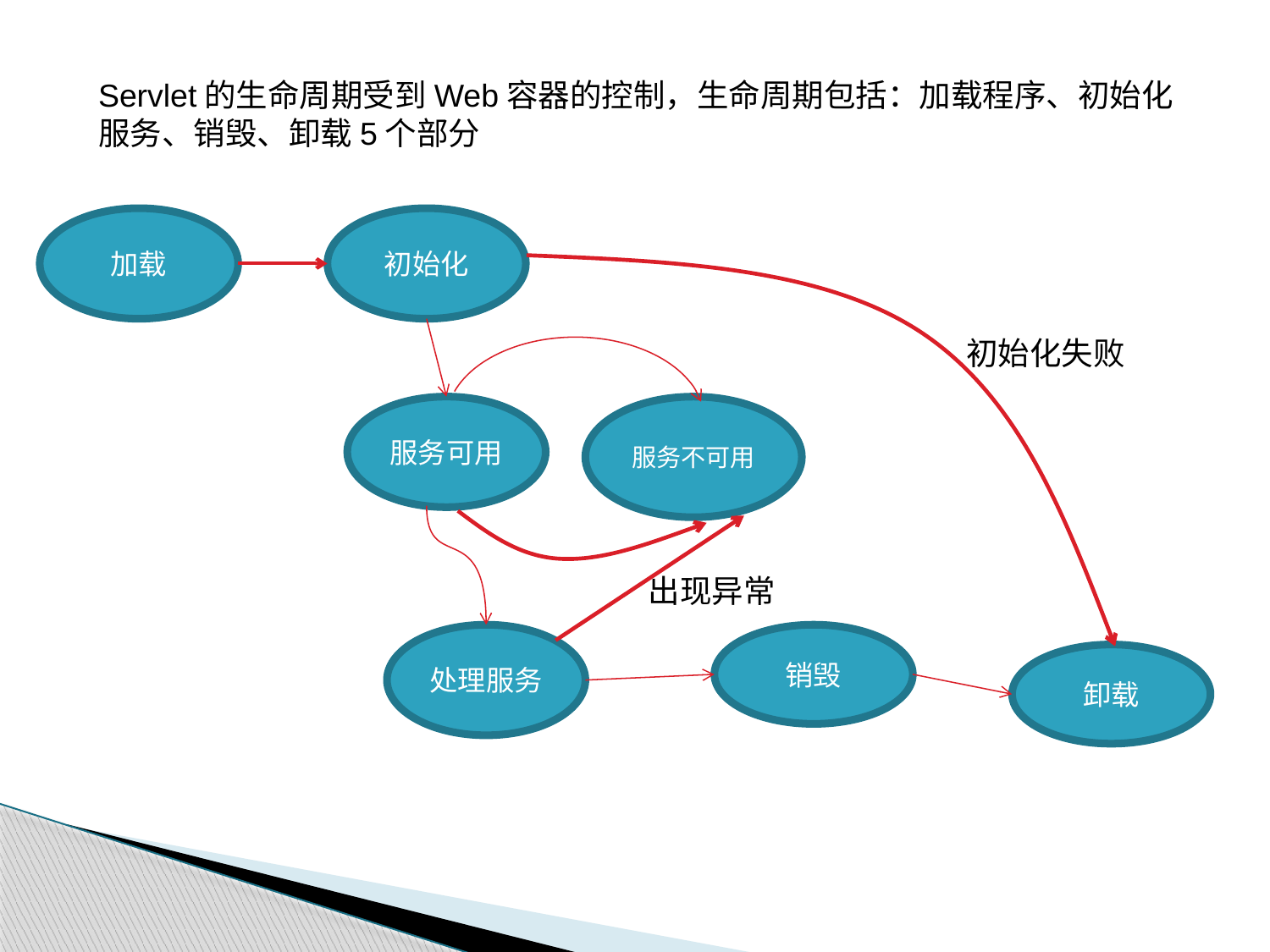

Servlet的生命周期受到Web容器的控制，生命周期包括：加载程序、初始化
服务、销毁、卸载5个部分
加载
初始化

初始化失败

服务可用
服务不可用

出现异常
处理服务
销毁
卸载